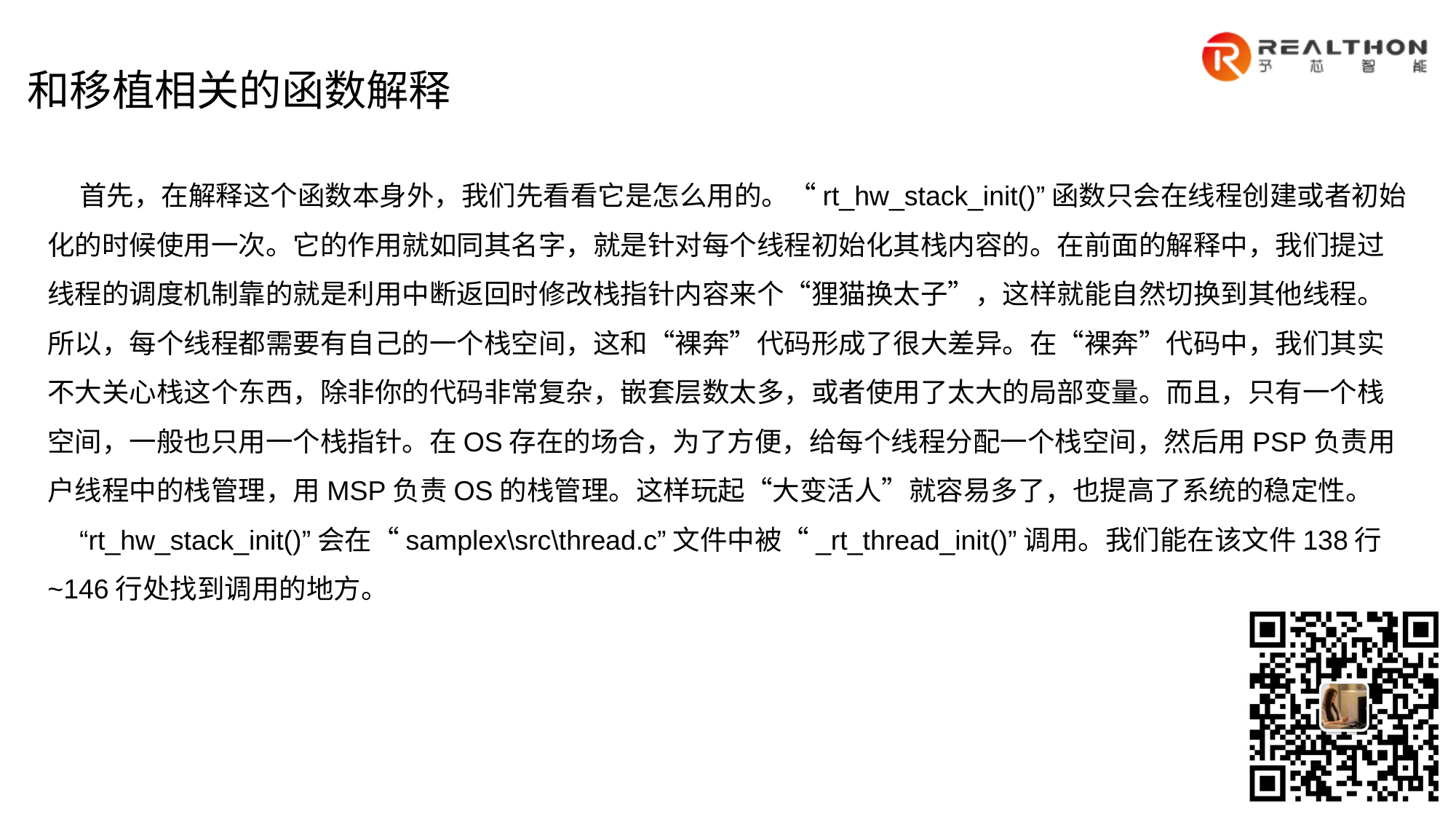

和移植相关的函数解释
首先，在解释这个函数本身外，我们先看看它是怎么用的。“rt_hw_stack_init()”函数只会在线程创建或者初始化的时候使用一次。它的作用就如同其名字，就是针对每个线程初始化其栈内容的。在前面的解释中，我们提过线程的调度机制靠的就是利用中断返回时修改栈指针内容来个“狸猫换太子”，这样就能自然切换到其他线程。所以，每个线程都需要有自己的一个栈空间，这和“裸奔”代码形成了很大差异。在“裸奔”代码中，我们其实不大关心栈这个东西，除非你的代码非常复杂，嵌套层数太多，或者使用了太大的局部变量。而且，只有一个栈空间，一般也只用一个栈指针。在OS存在的场合，为了方便，给每个线程分配一个栈空间，然后用PSP负责用户线程中的栈管理，用MSP负责OS的栈管理。这样玩起“大变活人”就容易多了，也提高了系统的稳定性。
“rt_hw_stack_init()”会在“samplex\src\thread.c”文件中被“_rt_thread_init()”调用。我们能在该文件138行~146行处找到调用的地方。